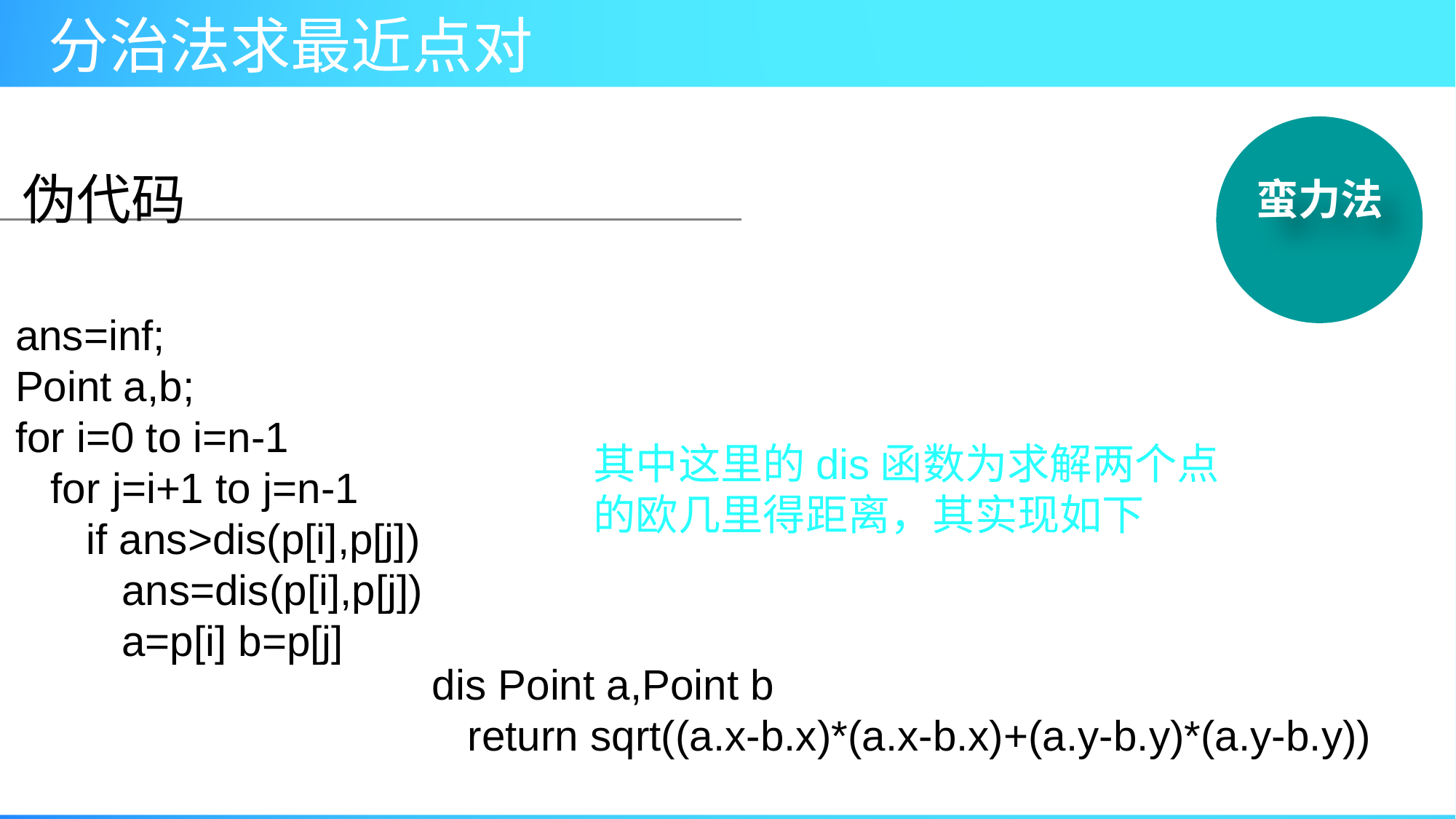

蛮力法
伪代码
ans=inf;
Point a,b;
for i=0 to i=n-1
   for j=i+1 to j=n-1
      if ans>dis(p[i],p[j])
         ans=dis(p[i],p[j])
         a=p[i] b=p[j]

其中这里的dis函数为求解两个点的欧几里得距离，其实现如下

dis Point a,Point b
   return sqrt((a.x-b.x)*(a.x-b.x)+(a.y-b.y)*(a.y-b.y))